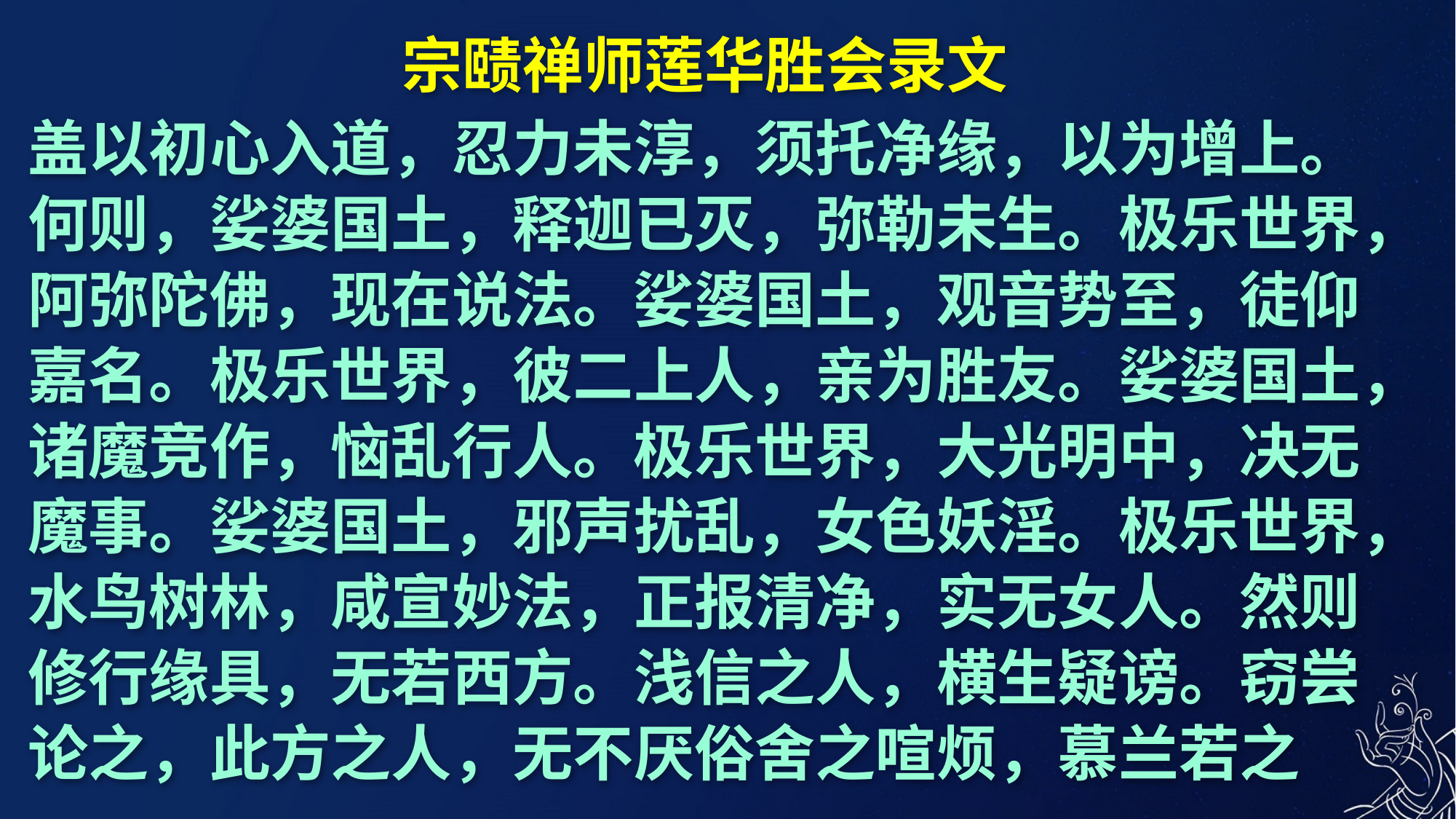

宗赜禅师莲华胜会录文
盖以初心入道，忍力未淳，须托净缘，以为增上。何则，娑婆国土，释迦已灭，弥勒未生。极乐世界，阿弥陀佛，现在说法。娑婆国土，观音势至，徒仰嘉名。极乐世界，彼二上人，亲为胜友。娑婆国土，诸魔竞作，恼乱行人。极乐世界，大光明中，决无魔事。娑婆国土，邪声扰乱，女色妖淫。极乐世界，水鸟树林，咸宣妙法，正报清净，实无女人。然则修行缘具，无若西方。浅信之人，横生疑谤。窃尝论之，此方之人，无不厌俗舍之喧烦，慕兰若之